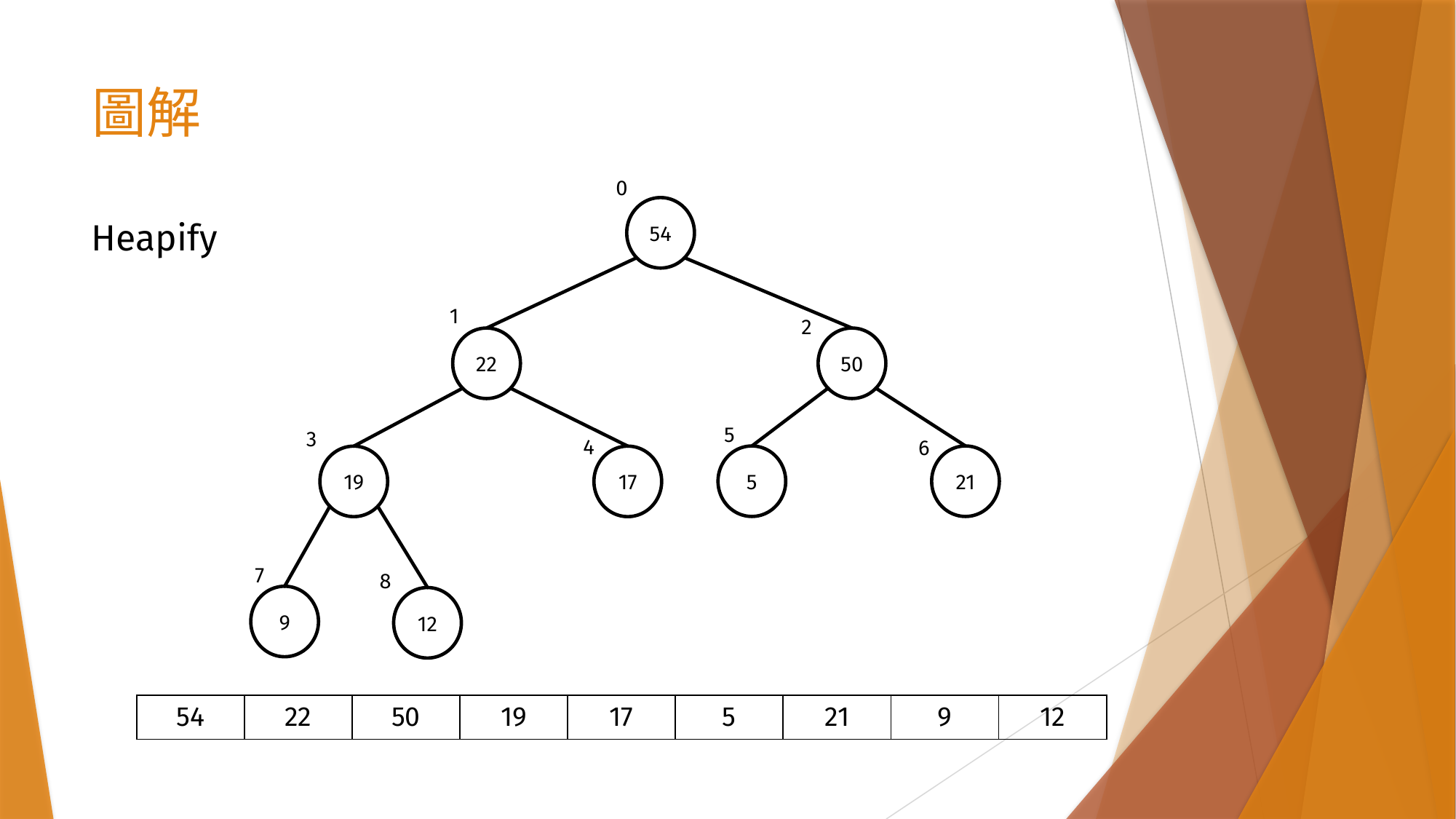

# 圖解
0
54
1
2
22
50
5
3
4
6
5
21
19
17
7
8
9
12
Heapify
| 54 | 22 | 50 | 19 | 17 | 5 | 21 | 9 | 12 |
| --- | --- | --- | --- | --- | --- | --- | --- | --- |